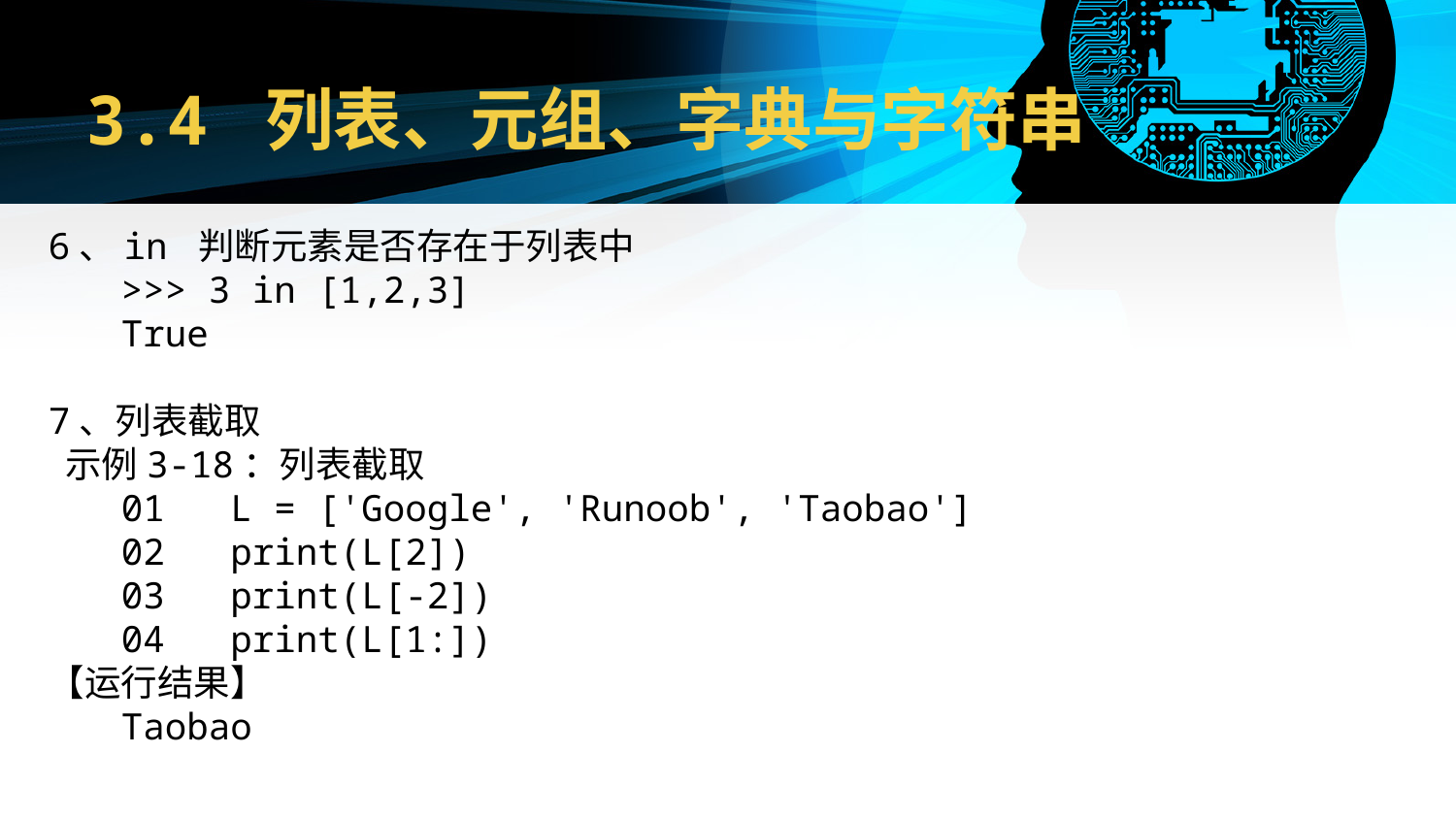

# 3.4 列表、元组、字典与字符串
6、in 判断元素是否存在于列表中
>>> 3 in [1,2,3]
True

7、列表截取
 示例3-18：列表截取
01   L = ['Google', 'Runoob', 'Taobao']
02   print(L[2])
03   print(L[-2])
04   print(L[1:])
【运行结果】
Taobao